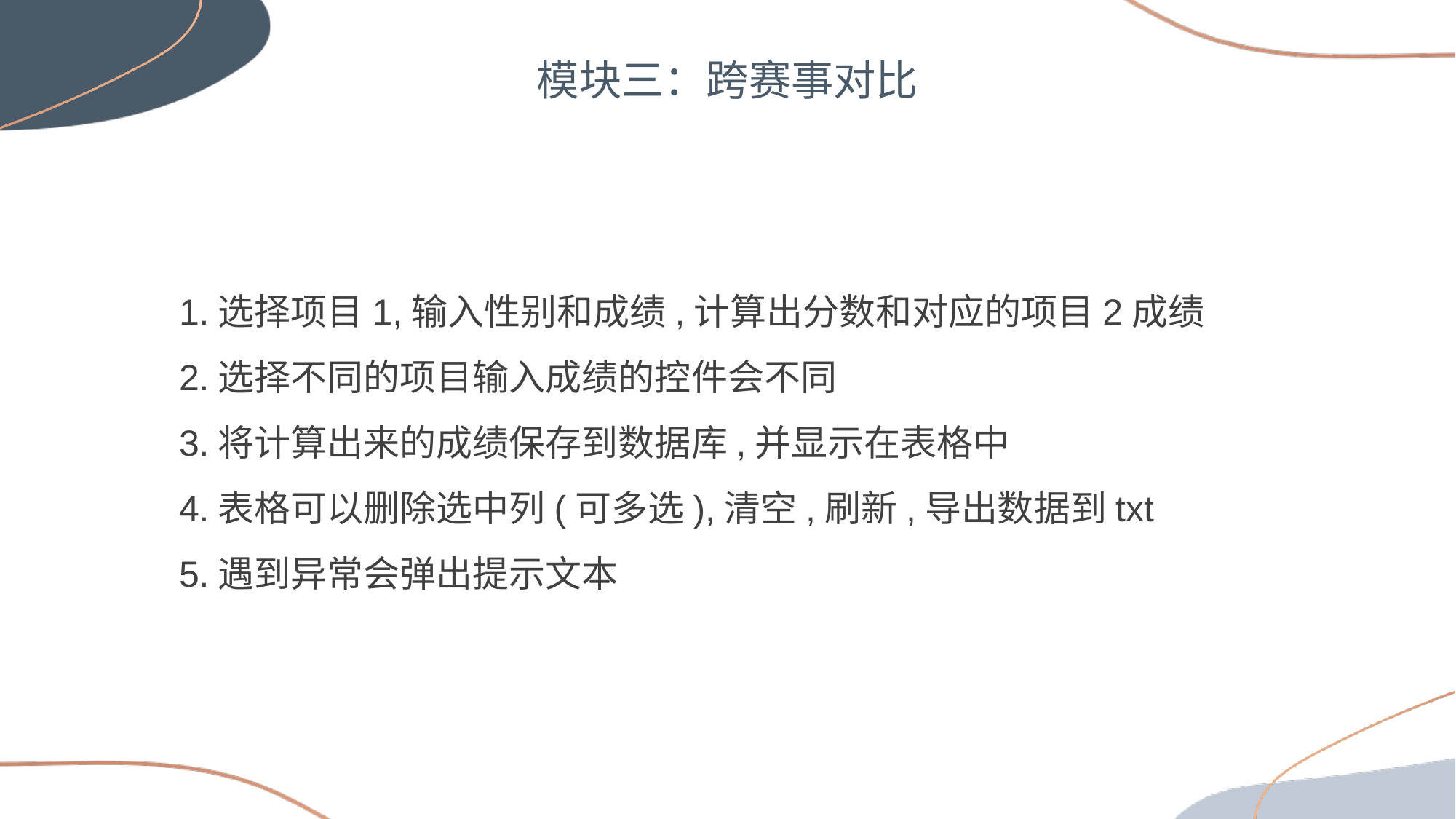

模块三：跨赛事对比
1.选择项目1,输入性别和成绩,计算出分数和对应的项目2成绩
2.选择不同的项目输入成绩的控件会不同
3.将计算出来的成绩保存到数据库,并显示在表格中
4.表格可以删除选中列(可多选),清空,刷新,导出数据到txt
5.遇到异常会弹出提示文本